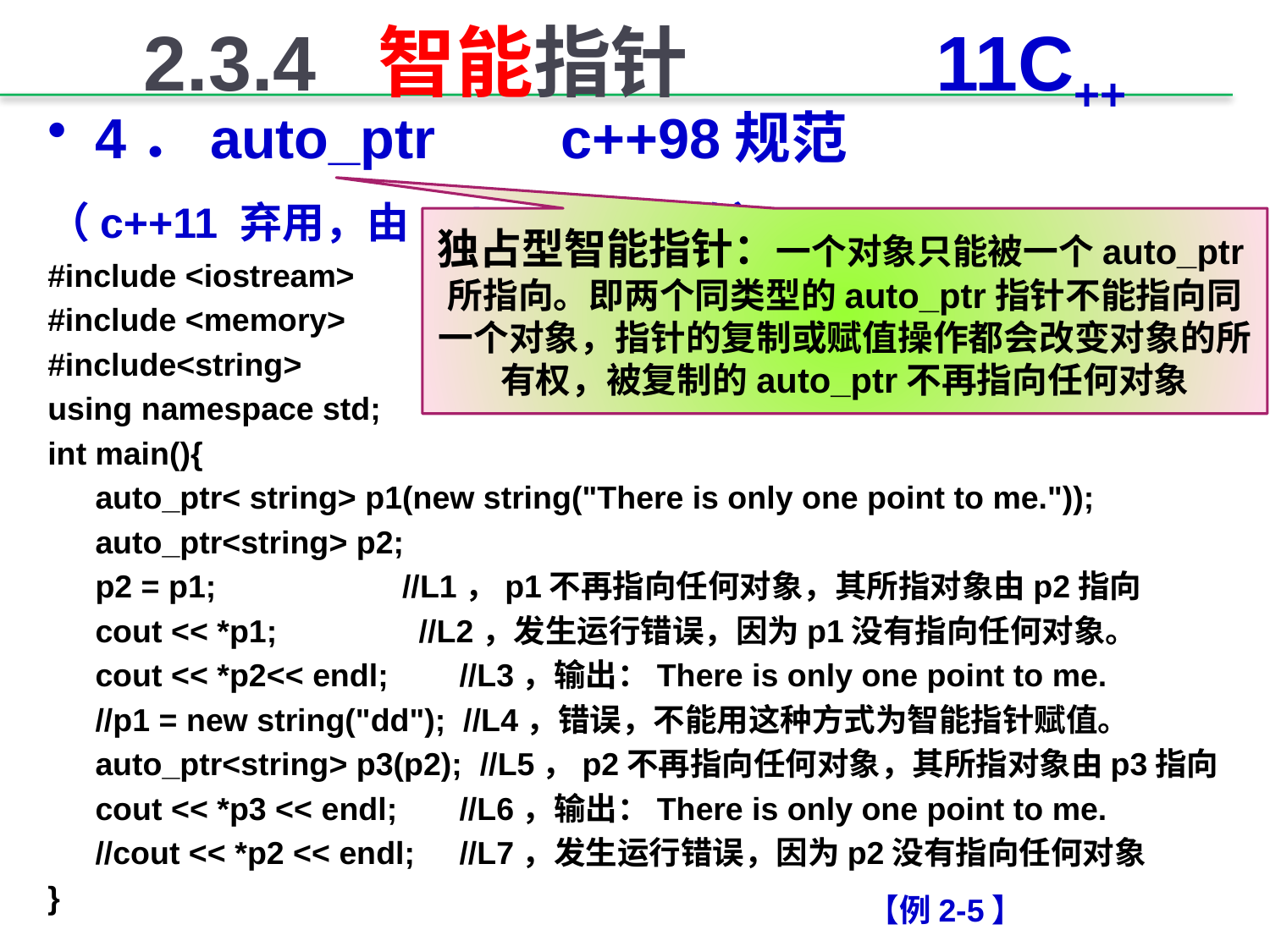

# 2.3.4  智能指针             11C++
4．auto_ptr        c++98规范
（c++11 弃用，由unique_ptr替换）
#include <iostream>
#include <memory>
#include<string>
using namespace std;
int main(){
	auto_ptr< string> p1(new string("There is only one point to me."));
	auto_ptr<string> p2;
	p2 = p1;                     //L1，p1不再指向任何对象，其所指对象由p2指向
	cout << *p1;                //L2，发生运行错误，因为p1没有指向任何对象。
	cout << *p2<< endl;        //L3，输出：There is only one point to me.
	//p1 = new string("dd");  //L4，错误，不能用这种方式为智能指针赋值。
	auto_ptr<string> p3(p2);  //L5，p2不再指向任何对象，其所指对象由p3指向
	cout << *p3 << endl;       //L6，输出：There is only one point to me.
	//cout << *p2 << endl;     //L7，发生运行错误，因为p2没有指向任何对象
}
独占型智能指针：一个对象只能被一个auto_ptr所指向。即两个同类型的auto_ptr指针不能指向同一个对象，指针的复制或赋值操作都会改变对象的所有权，被复制的auto_ptr不再指向任何对象

【例2-5】